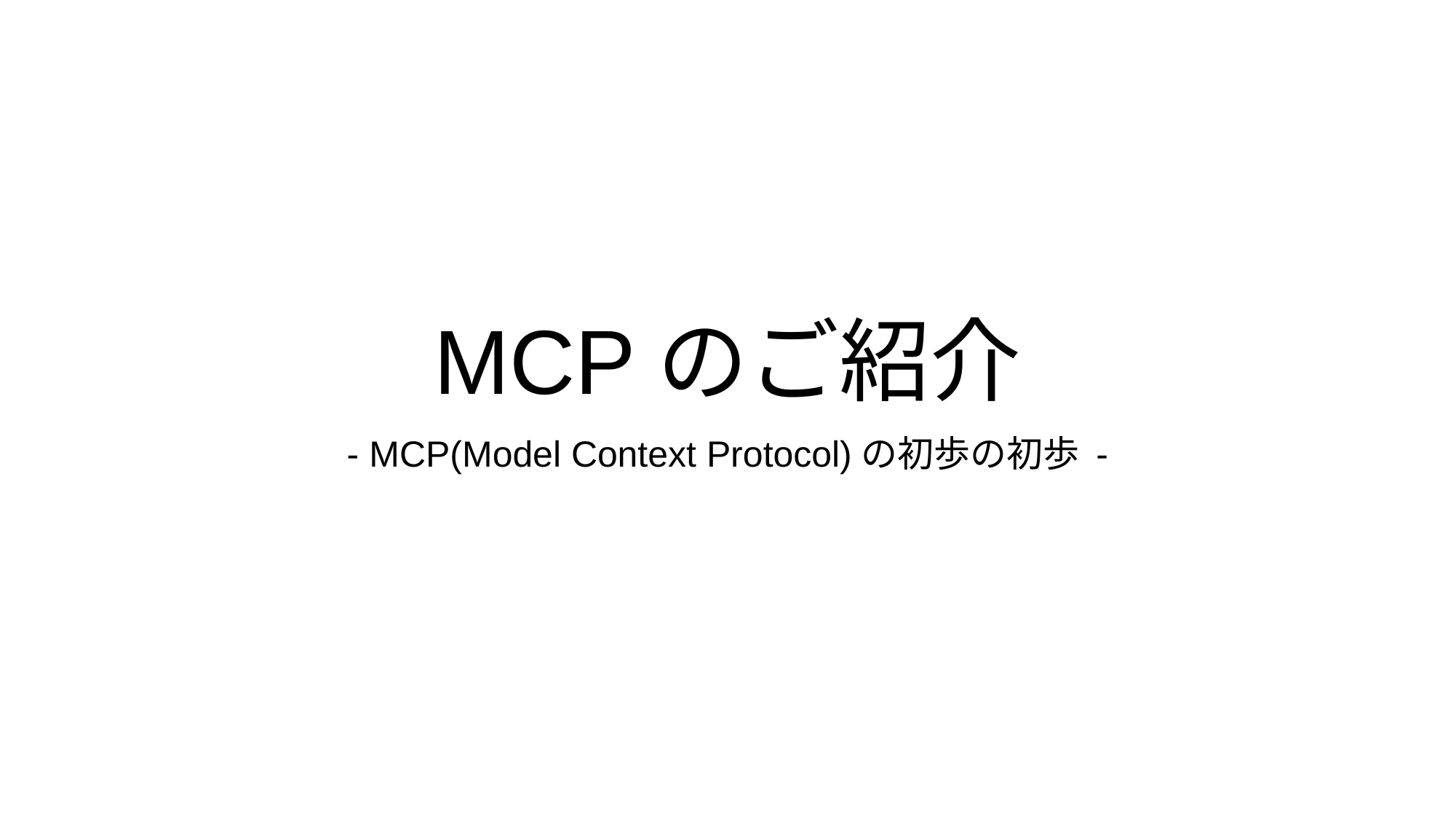

# MCPのご紹介
- MCP(Model Context Protocol)の初歩の初歩 -